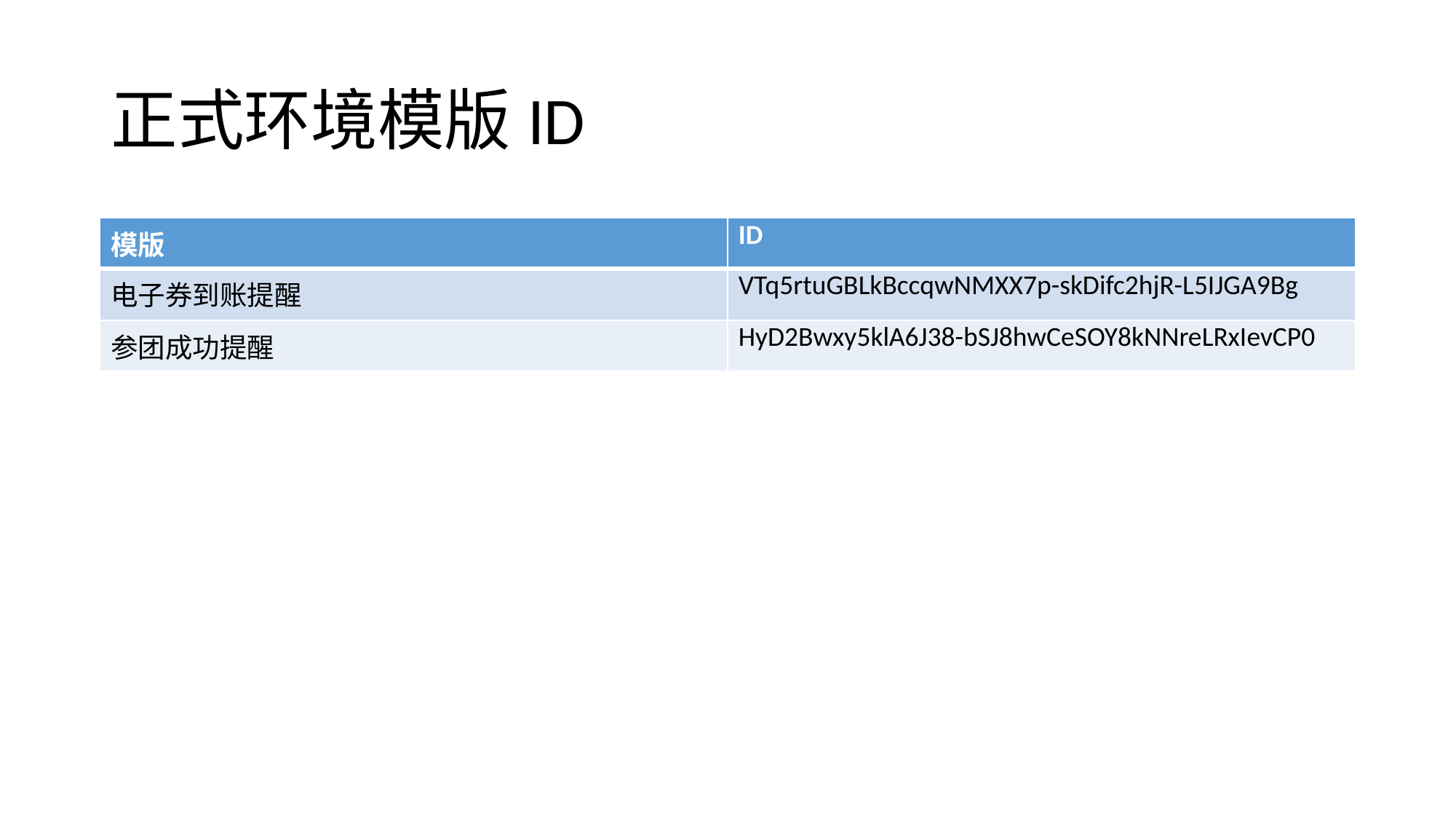

# 正式环境模版ID
| 模版 | ID |
| --- | --- |
| 电子券到账提醒 | VTq5rtuGBLkBccqwNMXX7p-skDifc2hjR-L5IJGA9Bg |
| 参团成功提醒 | HyD2Bwxy5klA6J38-bSJ8hwCeSOY8kNNreLRxIevCP0 |